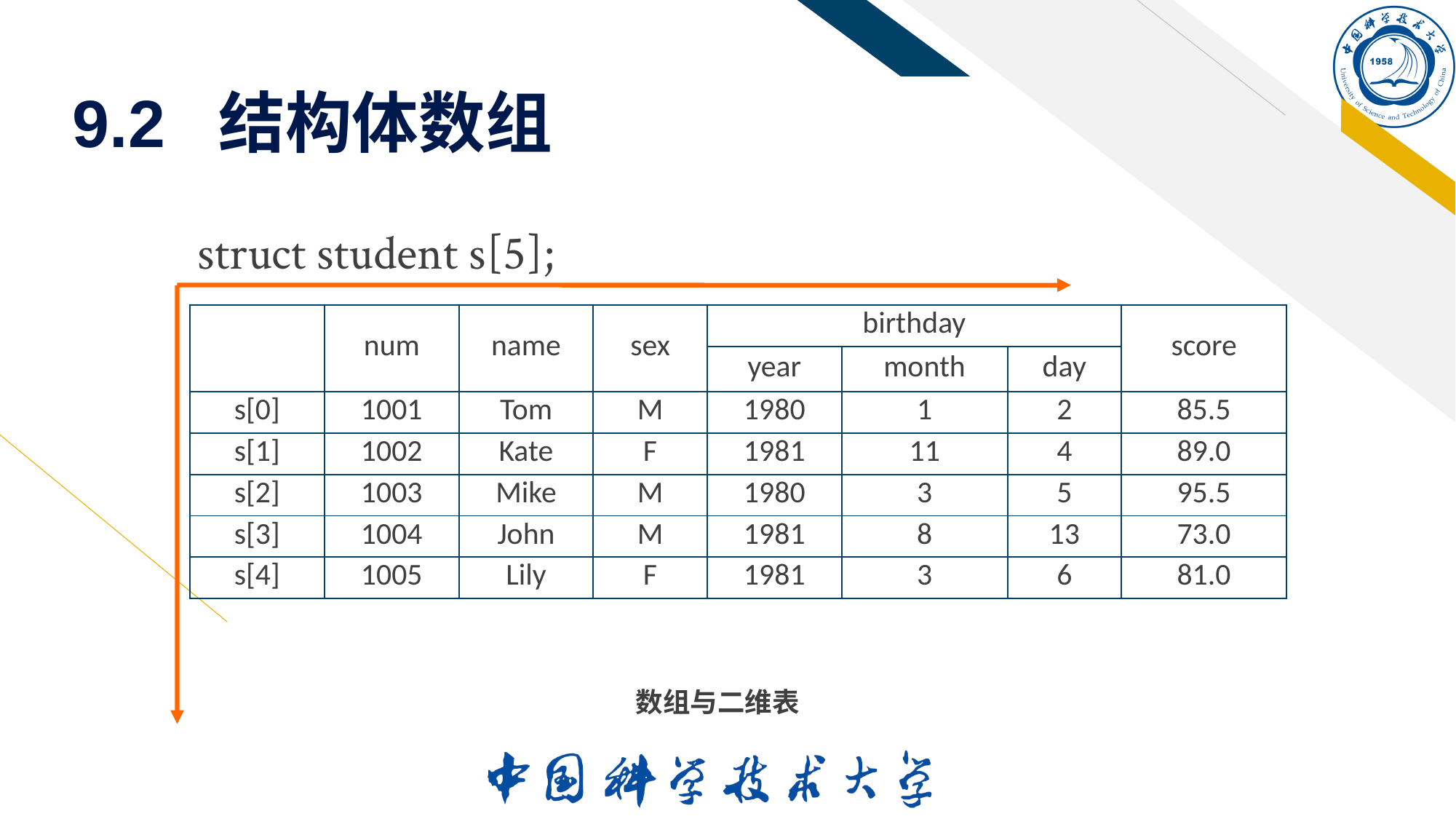

# 9.2  结构体数组
struct student s[5];

|  | num | name | sex | birthday |  |  | score |
| --- | --- | --- | --- | --- | --- | --- | --- |
|  |  |  |  | year | month | day |  |
| s[0] | 1001 | Tom | M | 1980 | 1 | 2 | 85.5 |
| s[1] | 1002 | Kate | F | 1981 | 11 | 4 | 89.0 |
| s[2] | 1003 | Mike | M | 1980 | 3 | 5 | 95.5 |
| s[3] | 1004 | John | M | 1981 | 8 | 13 | 73.0 |
| s[4] | 1005 | Lily | F | 1981 | 3 | 6 | 81.0 |
数组与二维表